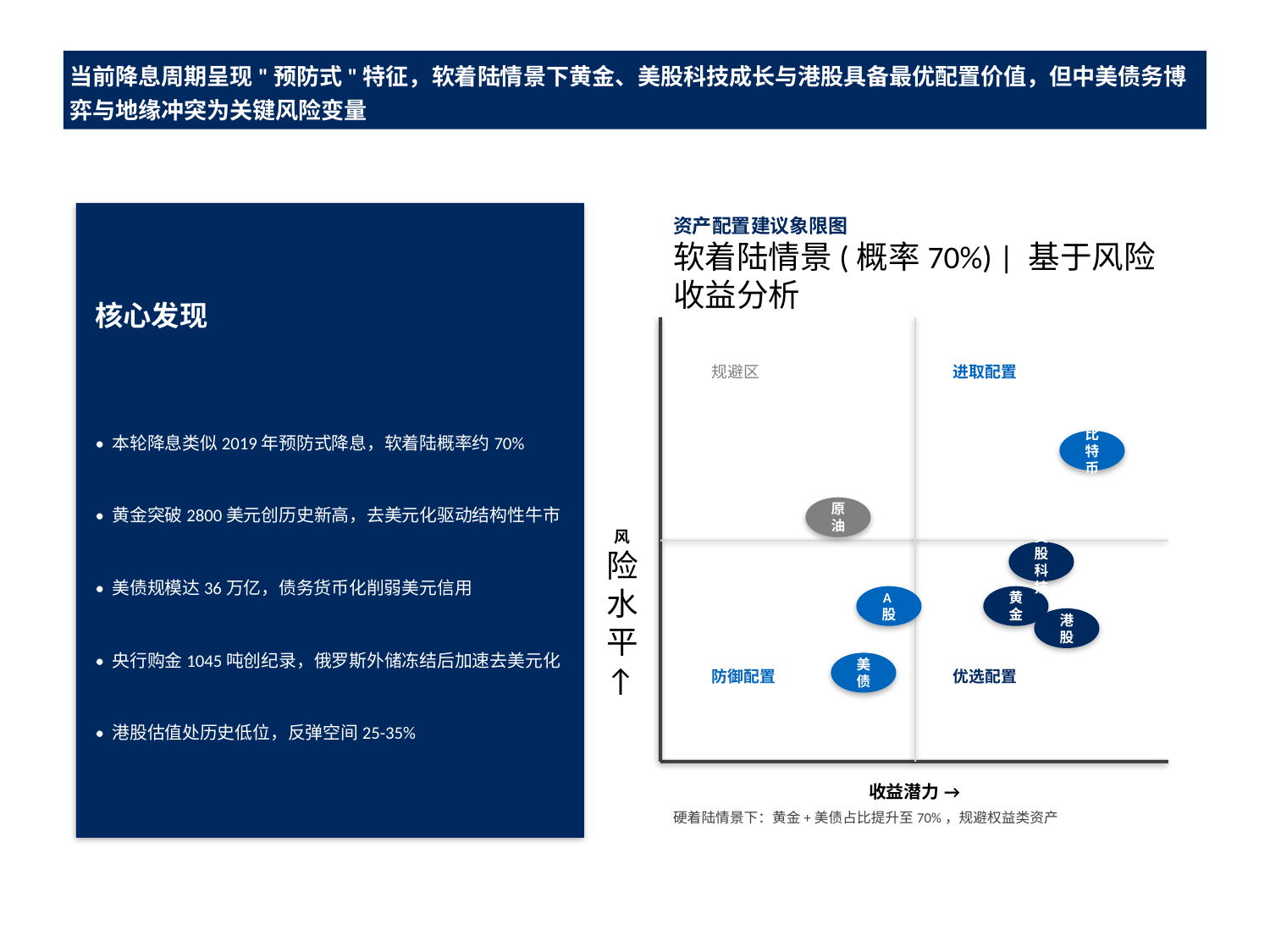

当前降息周期呈现"预防式"特征，软着陆情景下黄金、美股科技成长与港股具备最优配置价值，但中美债务博弈与地缘冲突为关键风险变量

核心发现

• 本轮降息类似2019年预防式降息，软着陆概率约70%
• 黄金突破2800美元创历史新高，去美元化驱动结构性牛市
• 美债规模达36万亿，债务货币化削弱美元信用
• 央行购金1045吨创纪录，俄罗斯外储冻结后加速去美元化
• 港股估值处历史低位，反弹空间25-35%
资产配置建议象限图
软着陆情景(概率70%) | 基于风险收益分析

规避区
进取配置
比特币

原油

美股科技

风
险
水
平
↑

黄金

A股

港股

美债

防御配置
优选配置

收益潜力 →
硬着陆情景下：黄金+美债占比提升至70%，规避权益类资产